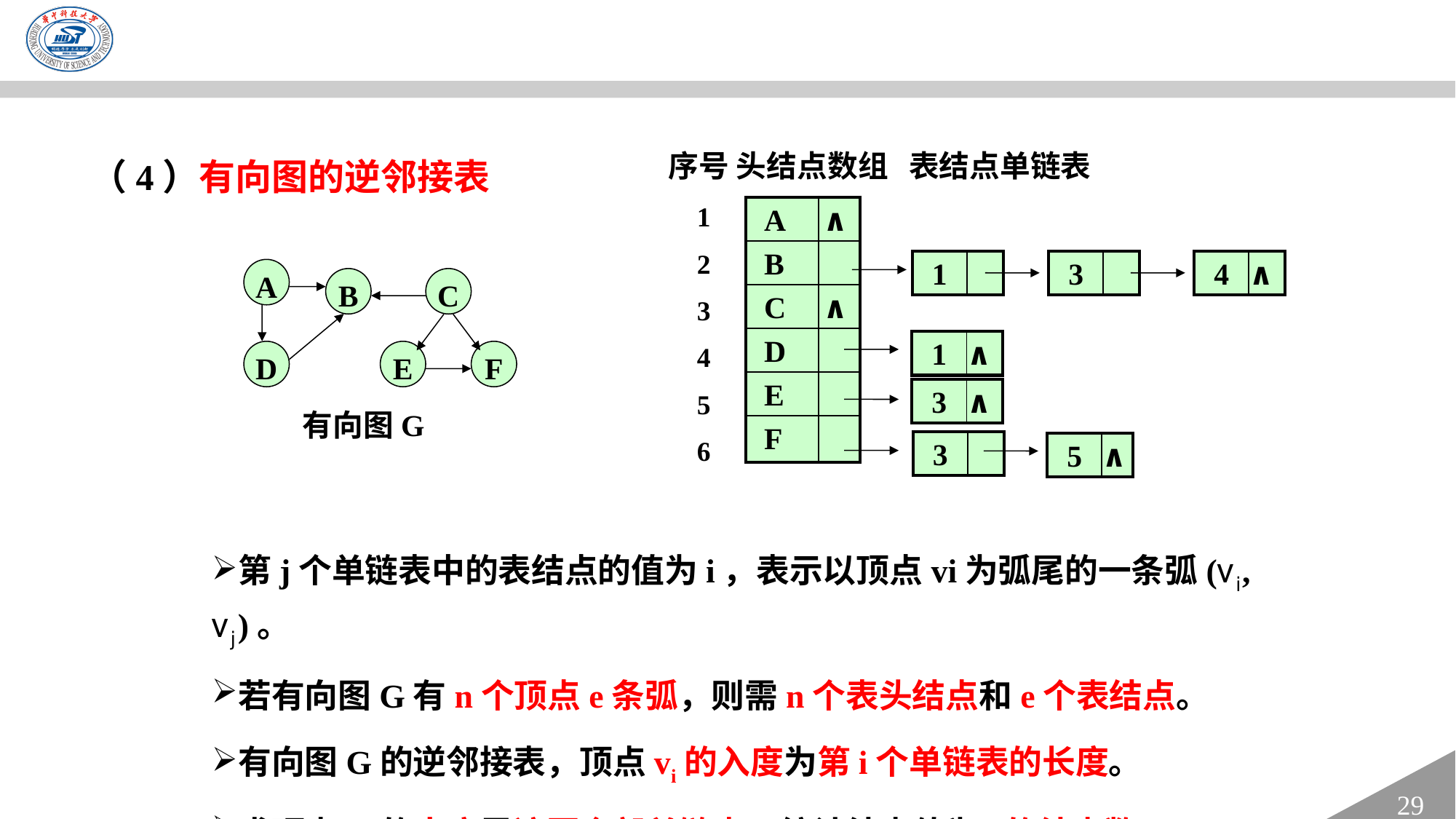

序号 头结点数组   表结点单链表
（4）有向图的逆邻接表

 1
 2
 3
 4
 5
 6
| A | ∧ |
| --- | --- |
| B |  |
| C | ∧ |
| D |  |
| E |  |
| F |  |
| 1 |  |
| --- | --- |
| 3 |  |
| --- | --- |
| 4 | ∧ |
| --- | --- |
A
B
C

| 1 | ∧ |
| --- | --- |
D
E
F

| 3 | ∧ |
| --- | --- |
有向图G

| 3 |  |
| --- | --- |
| 5 | ∧ |
| --- | --- |

第j个单链表中的表结点的值为i，表示以顶点vi为弧尾的一条弧(vi, vj)。
若有向图G有n个顶点e条弧，则需n个表头结点和e个表结点。
有向图G的逆邻接表，顶点vi的入度为第i个单链表的长度。
求顶点vi的出度需遍历全部单链表，统计结点值为i的结点数。